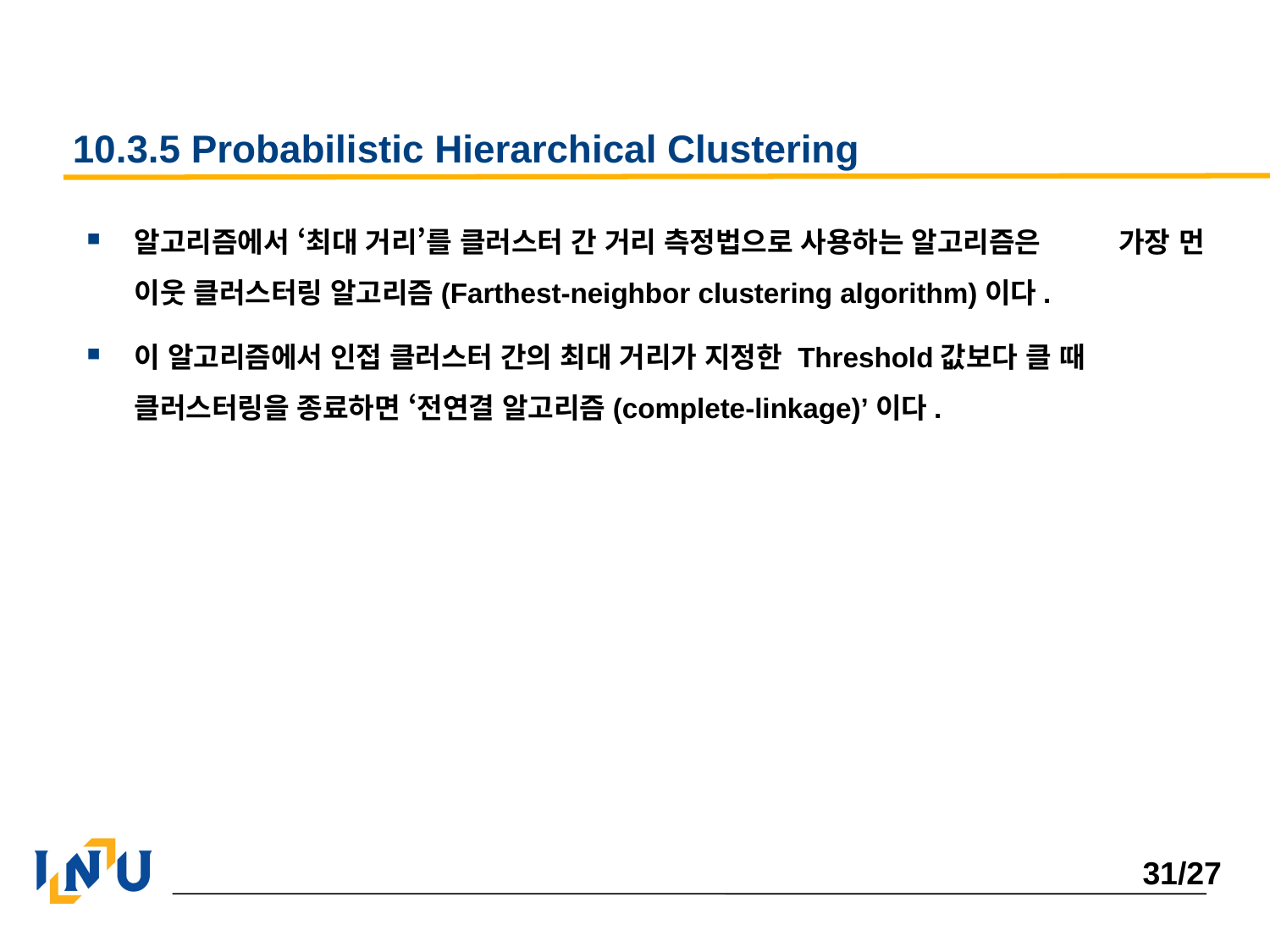

# 10.3.5 Probabilistic Hierarchical Clustering
알고리즘에서 ‘최대 거리’를 클러스터 간 거리 측정법으로 사용하는 알고리즘은          가장 먼 이웃 클러스터링 알고리즘(Farthest-neighbor clustering algorithm)이다.
이 알고리즘에서 인접 클러스터 간의 최대 거리가 지정한 Threshold값보다 클 때 클러스터링을 종료하면 ‘전연결 알고리즘(complete-linkage)’이다.